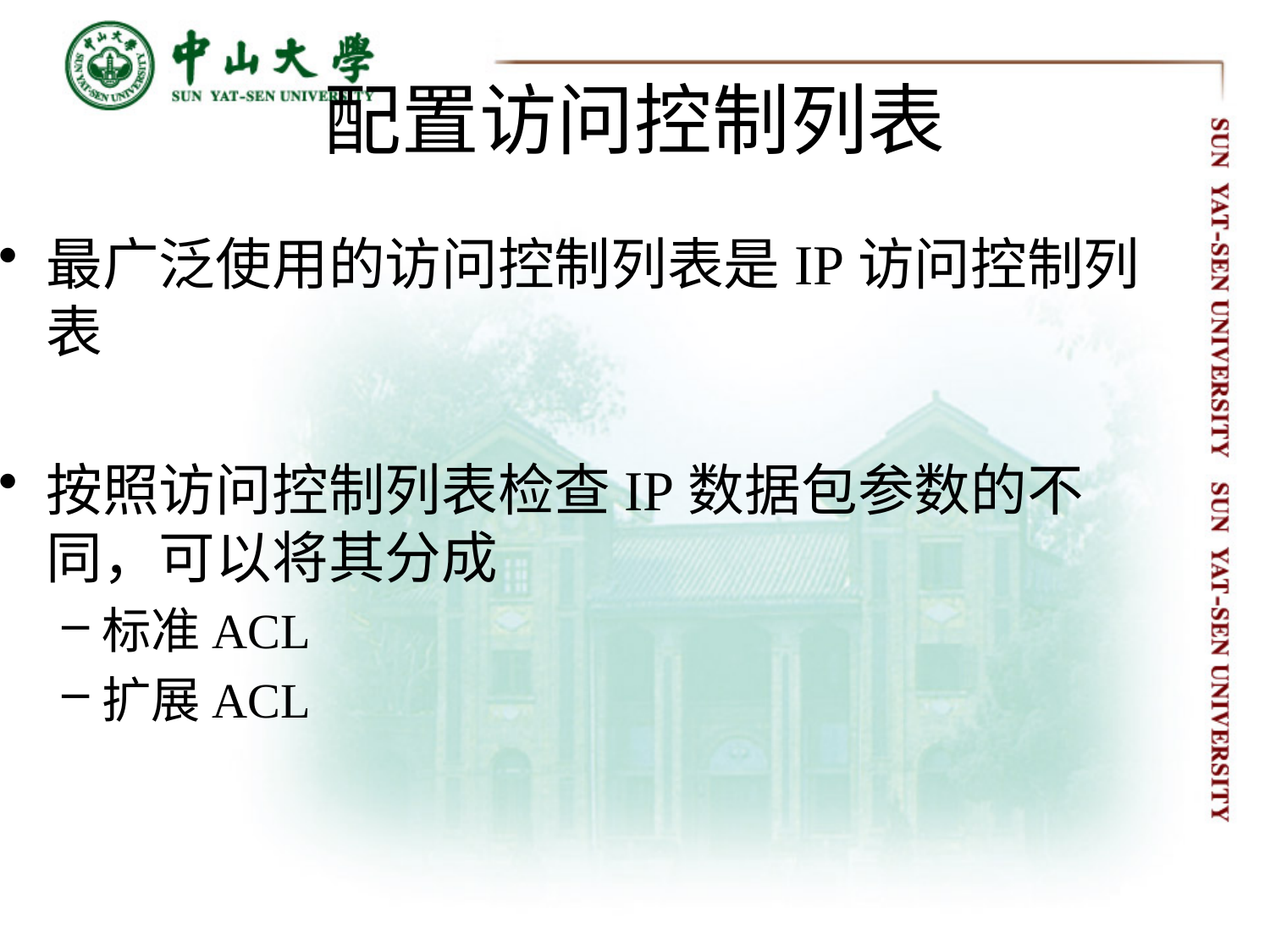

# 配置访问控制列表
最广泛使用的访问控制列表是IP访问控制列表

按照访问控制列表检查IP数据包参数的不同，可以将其分成
标准ACL
扩展ACL